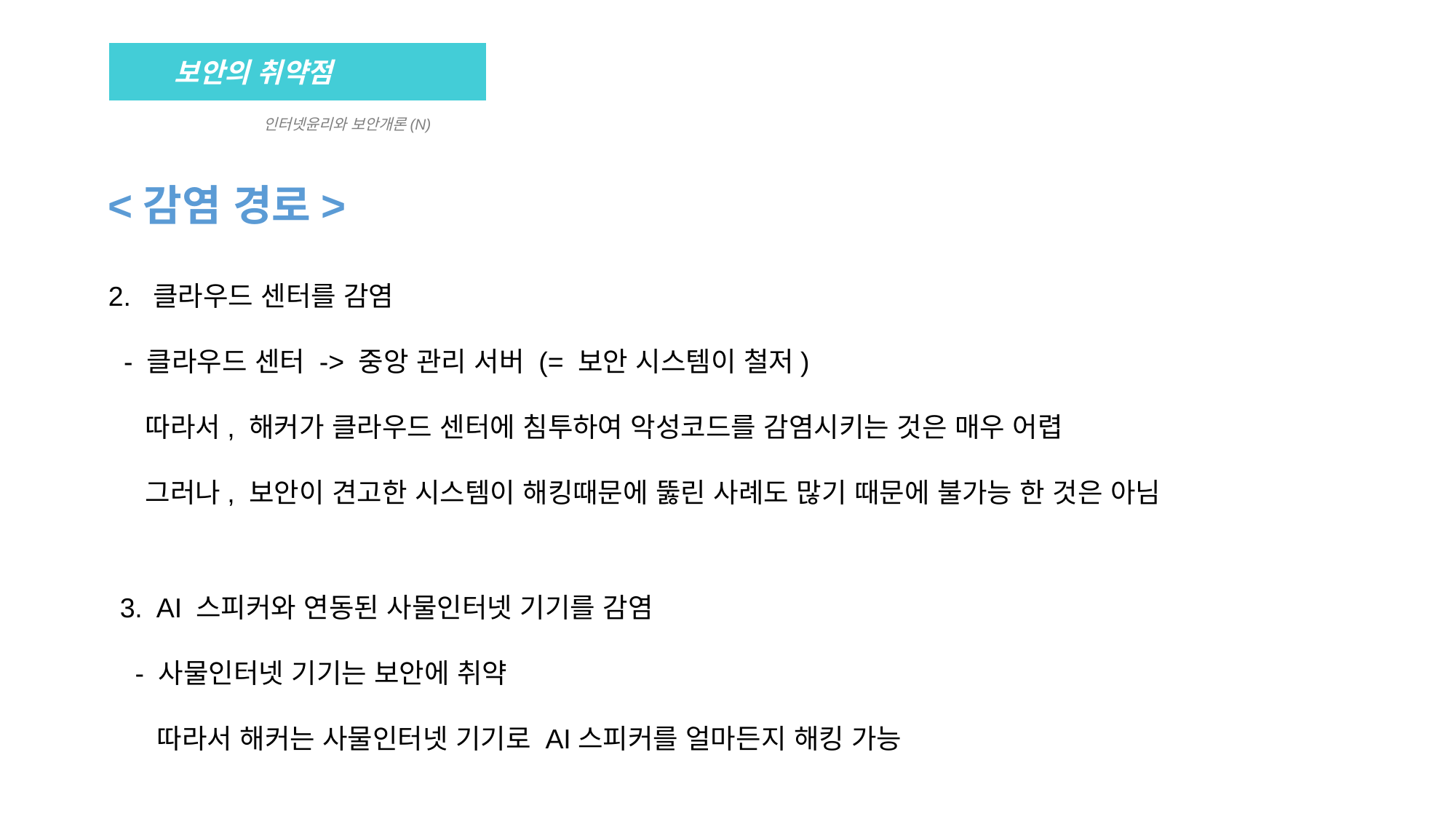

보안의 취약점
인터넷윤리와 보안개론(N)
<감염 경로>

2.  클라우드 센터를 감염
  - 클라우드 센터 -> 중앙 관리 서버 (= 보안 시스템이 철저)
    따라서, 해커가 클라우드 센터에 침투하여 악성코드를 감염시키는 것은 매우 어렵
    그러나, 보안이 견고한 시스템이 해킹때문에 뚫린 사례도 많기 때문에 불가능 한 것은 아님
3.  AI 스피커와 연동된 사물인터넷 기기를 감염
  - 사물인터넷 기기는 보안에 취약
    따라서 해커는 사물인터넷 기기로 AI스피커를 얼마든지 해킹 가능